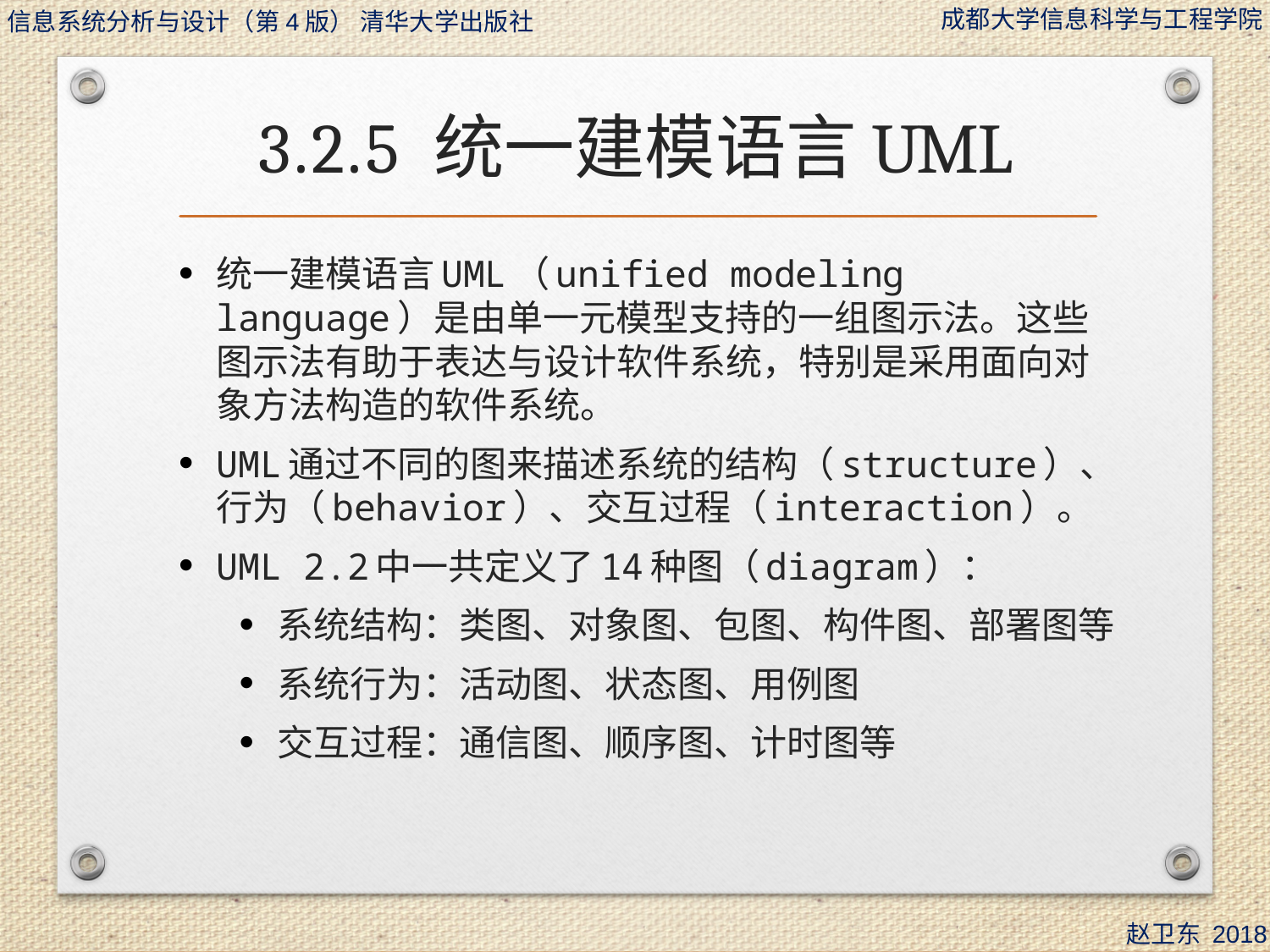

# 3.2.5 统一建模语言UML
统一建模语言UML（unified modeling language）是由单一元模型支持的一组图示法。这些图示法有助于表达与设计软件系统，特别是采用面向对象方法构造的软件系统。
UML通过不同的图来描述系统的结构（structure）、行为（behavior）、交互过程（interaction）。
UML 2.2中一共定义了14种图（diagram）：
系统结构：类图、对象图、包图、构件图、部署图等
系统行为：活动图、状态图、用例图
交互过程：通信图、顺序图、计时图等